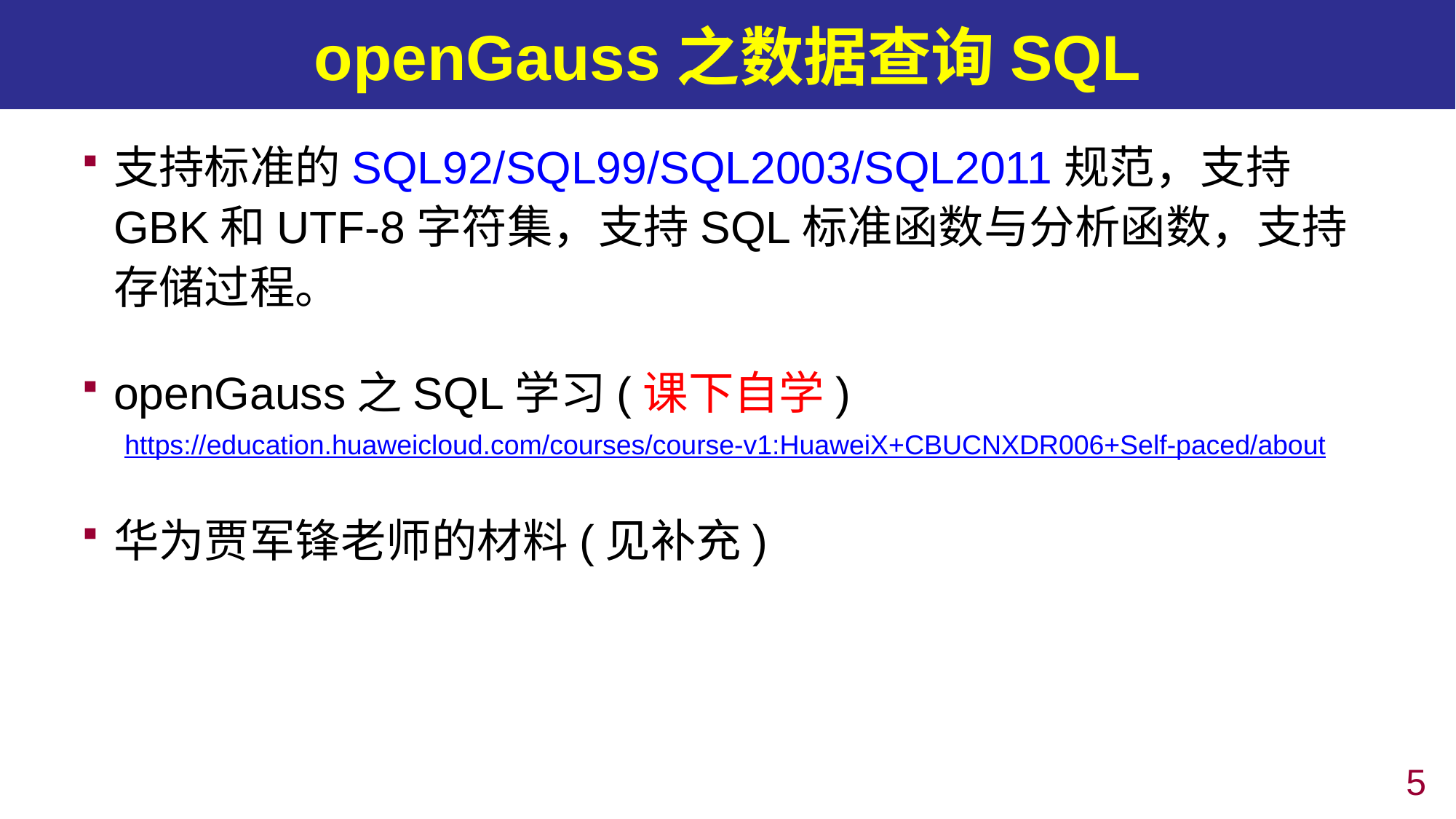

# openGauss之数据查询SQL
支持标准的SQL92/SQL99/SQL2003/SQL2011规范，支持GBK和UTF-8字符集，支持SQL标准函数与分析函数，支持存储过程。

openGauss之SQL学习(课下自学)
https://education.huaweicloud.com/courses/course-v1:HuaweiX+CBUCNXDR006+Self-paced/about

华为贾军锋老师的材料(见补充)
5